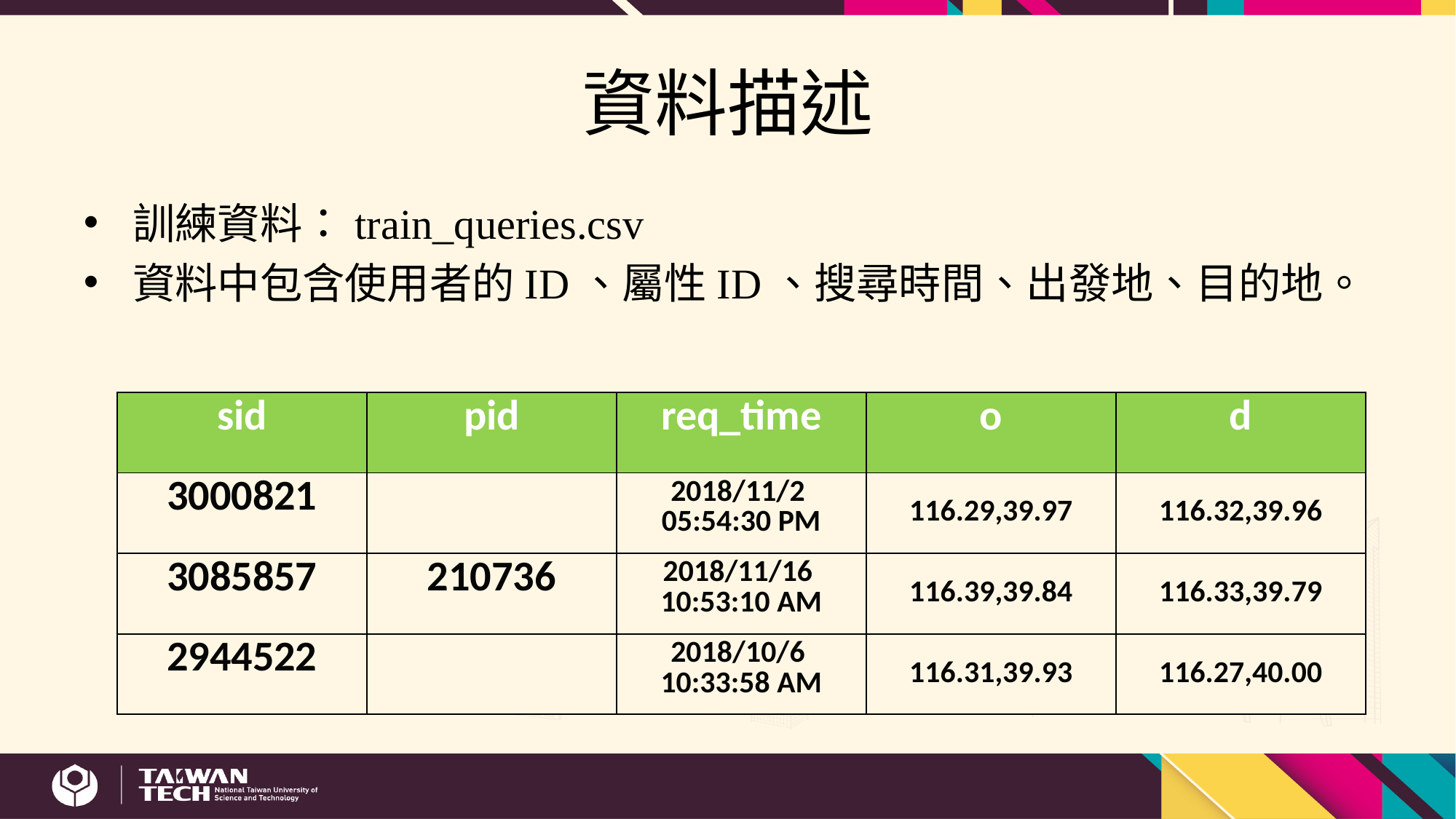

# 資料描述
訓練資料：train_queries.csv
資料中包含使用者的ID、屬性ID、搜尋時間、出發地、目的地。

| sid | pid | req\_time | o | d |
| --- | --- | --- | --- | --- |
| 3000821 |  | 2018/11/2 05:54:30 PM | 116.29,39.97 | 116.32,39.96 |
| 3085857 | 210736 | 2018/11/16 10:53:10 AM | 116.39,39.84 | 116.33,39.79 |
| 2944522 |  | 2018/10/6 10:33:58 AM | 116.31,39.93 | 116.27,40.00 |